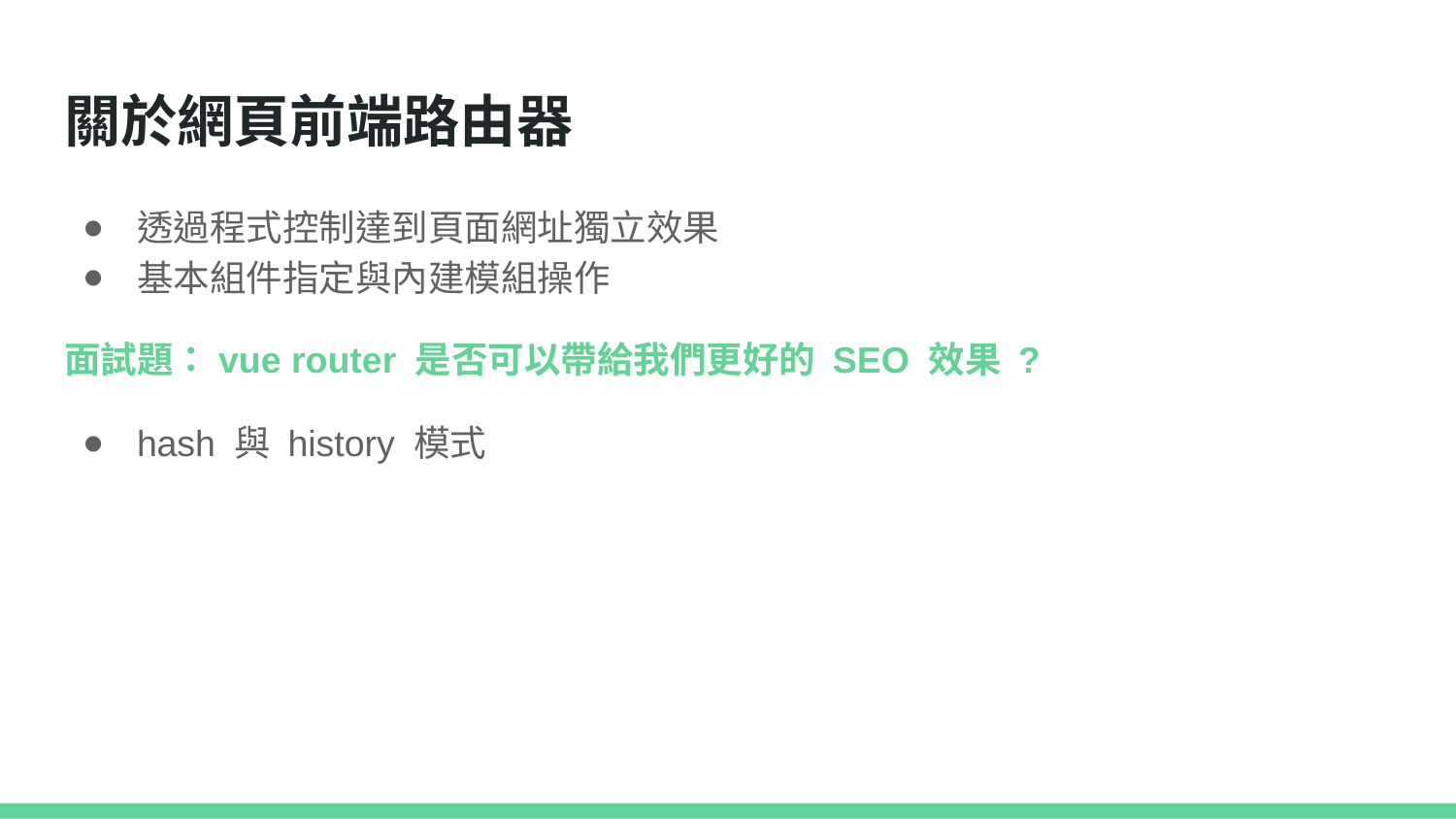

# 關於網頁前端路由器
透過程式控制達到頁面網址獨立效果
基本組件指定與內建模組操作
面試題：vue router 是否可以帶給我們更好的 SEO 效果 ?
hash 與 history 模式